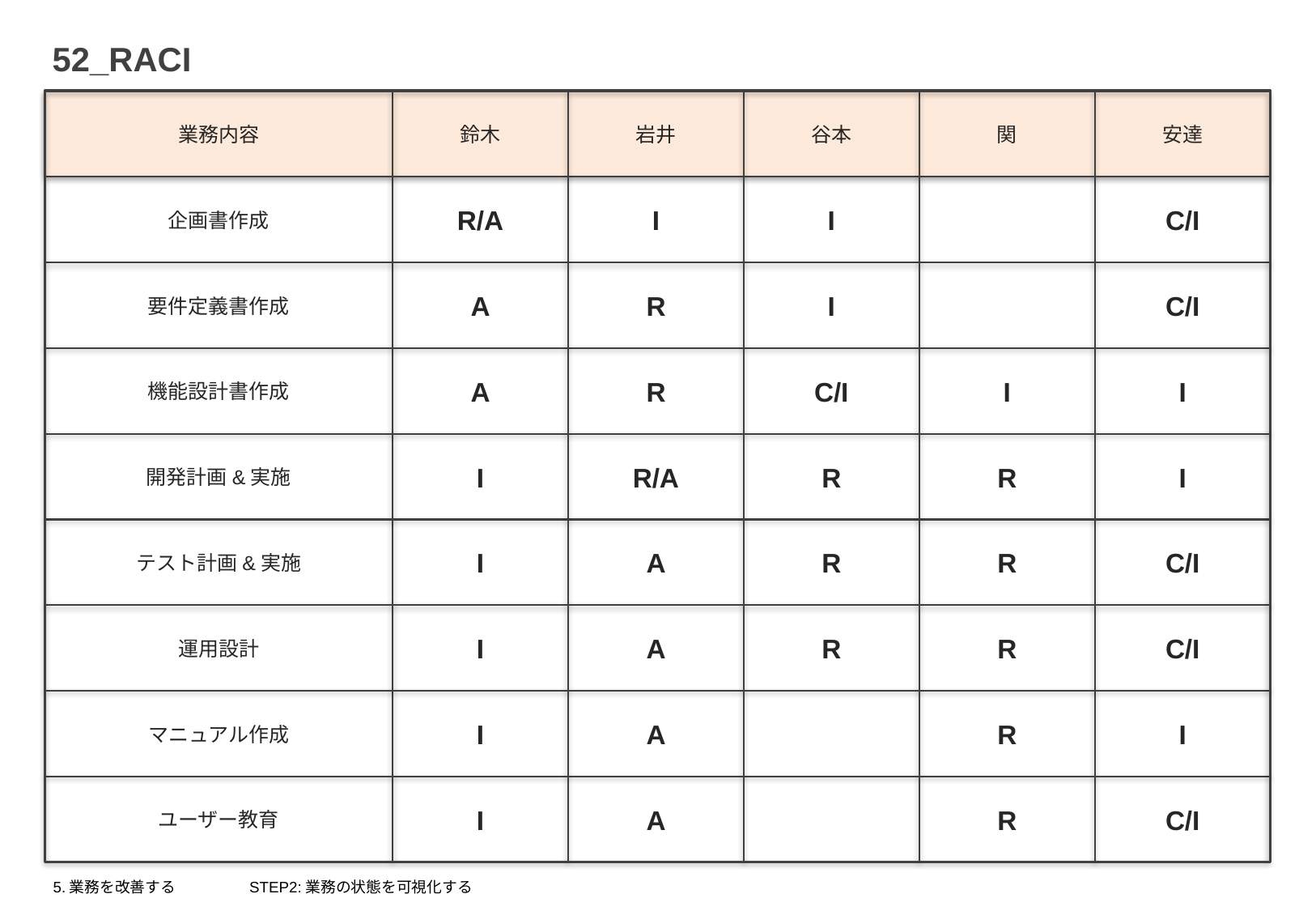

52_RACI

業務内容
鈴木
岩井
谷本
関
安達
R/A
I
I
C/I
企画書作成
A
R
I
C/I
要件定義書作成
A
R
C/I
I
I
機能設計書作成
I
R/A
R
R
I
開発計画&実施
I
A
R
R
C/I
テスト計画&実施
I
A
R
R
C/I
運用設計
I
A
R
I
マニュアル作成
I
A
R
C/I
ユーザー教育
5.業務を改善する
STEP2:業務の状態を可視化する